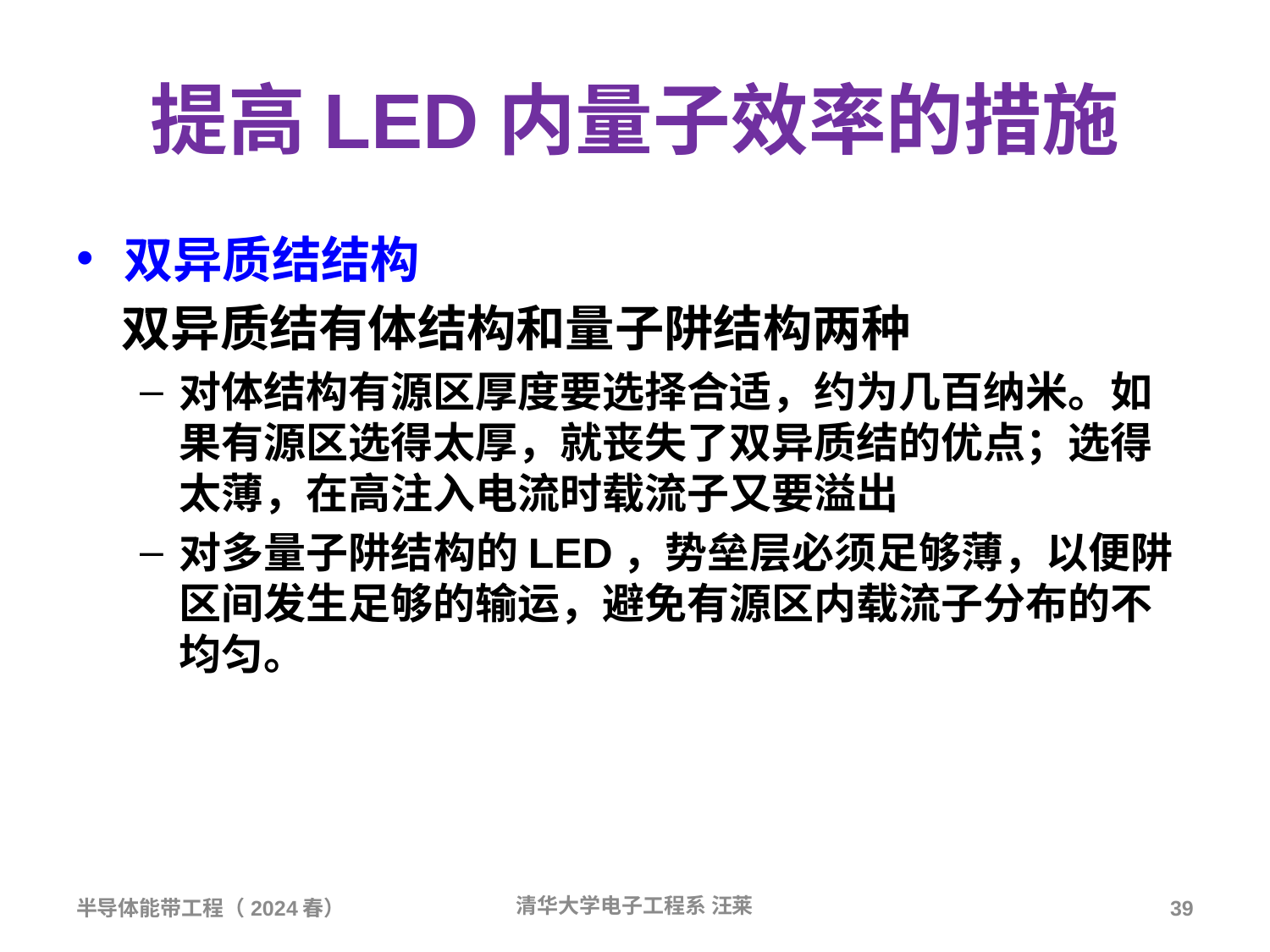

# 提高LED内量子效率的措施
双异质结结构
   双异质结有体结构和量子阱结构两种
对体结构有源区厚度要选择合适，约为几百纳米。如果有源区选得太厚，就丧失了双异质结的优点；选得太薄，在高注入电流时载流子又要溢出
对多量子阱结构的LED，势垒层必须足够薄，以便阱区间发生足够的输运，避免有源区内载流子分布的不均匀。

半导体能带工程（2024春）
清华大学电子工程系 汪莱
39